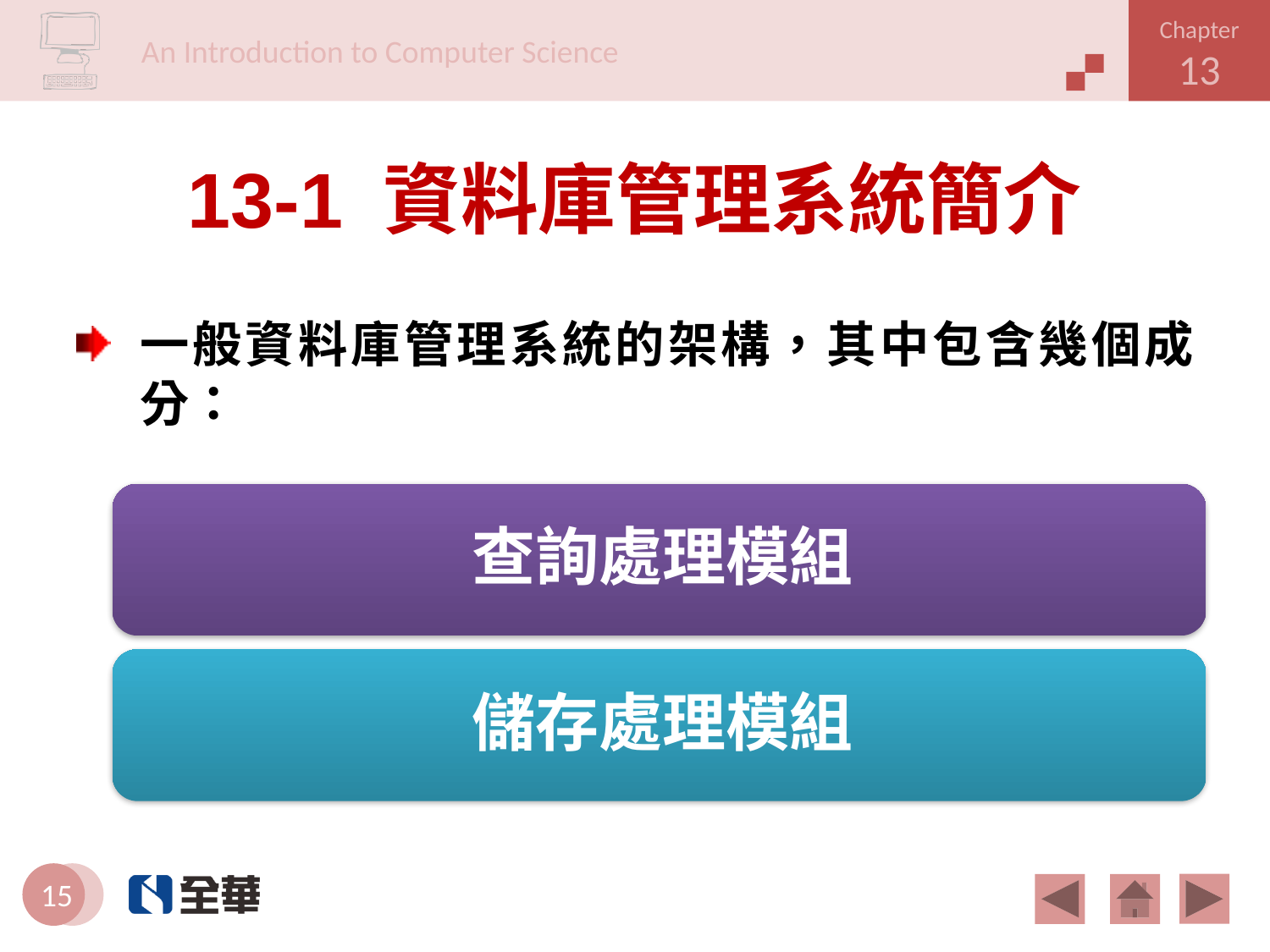

# 13-1 資料庫管理系統簡介
一般資料庫管理系統的架構，其中包含幾個成分：
查詢處理模組
儲存處理模組